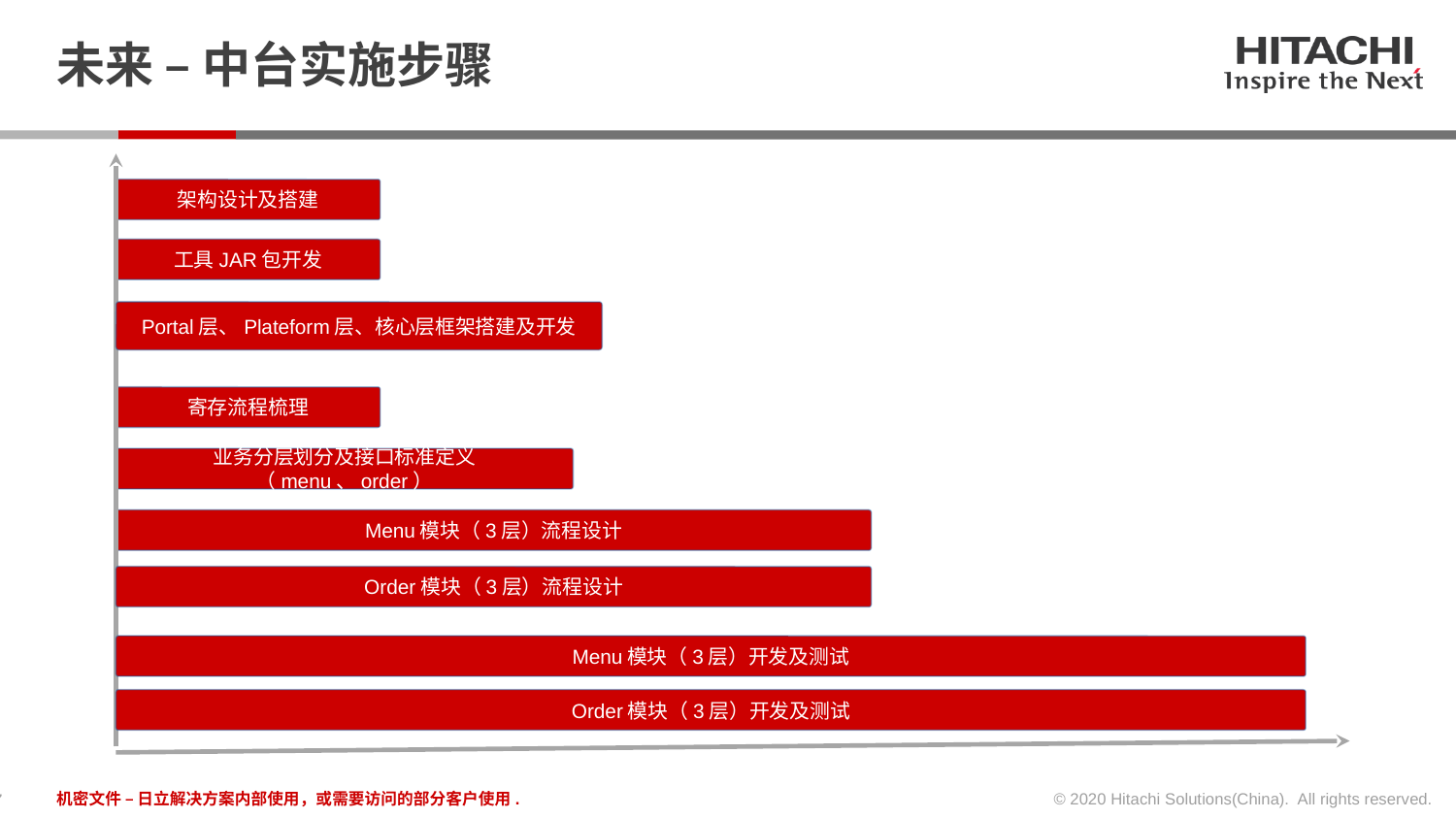

# 未来 – 中台实施步骤
架构设计及搭建
工具JAR包开发
Portal层、Plateform层、核心层框架搭建及开发
寄存流程梳理
业务分层划分及接口标准定义（menu、order）
Menu模块（3层）流程设计
Order模块（3层）流程设计
Menu模块（3层）开发及测试
Order模块（3层）开发及测试